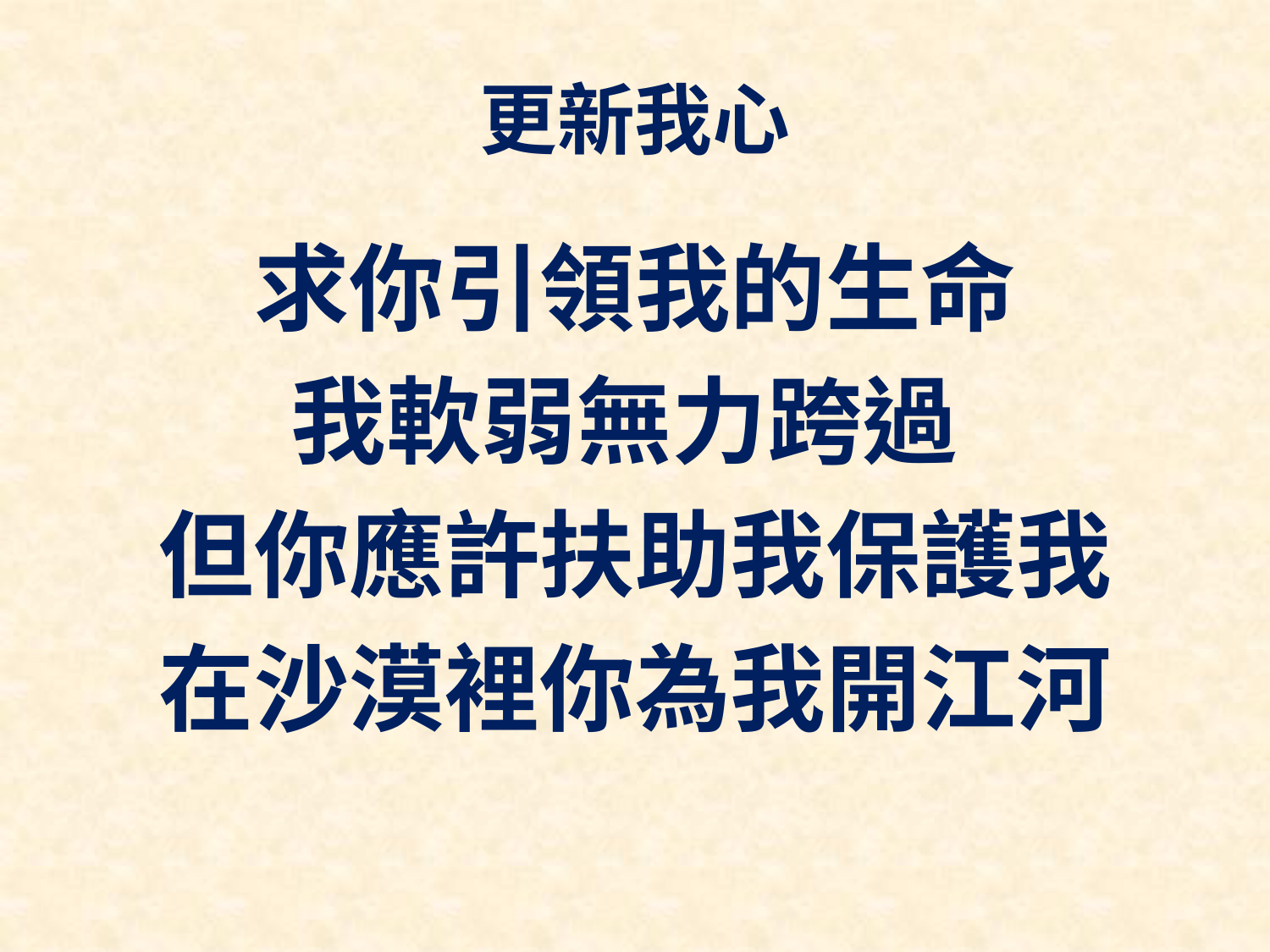

# 更新我心
求你引領我的生命
我軟弱無力跨過
但你應許扶助我保護我
在沙漠裡你為我開江河